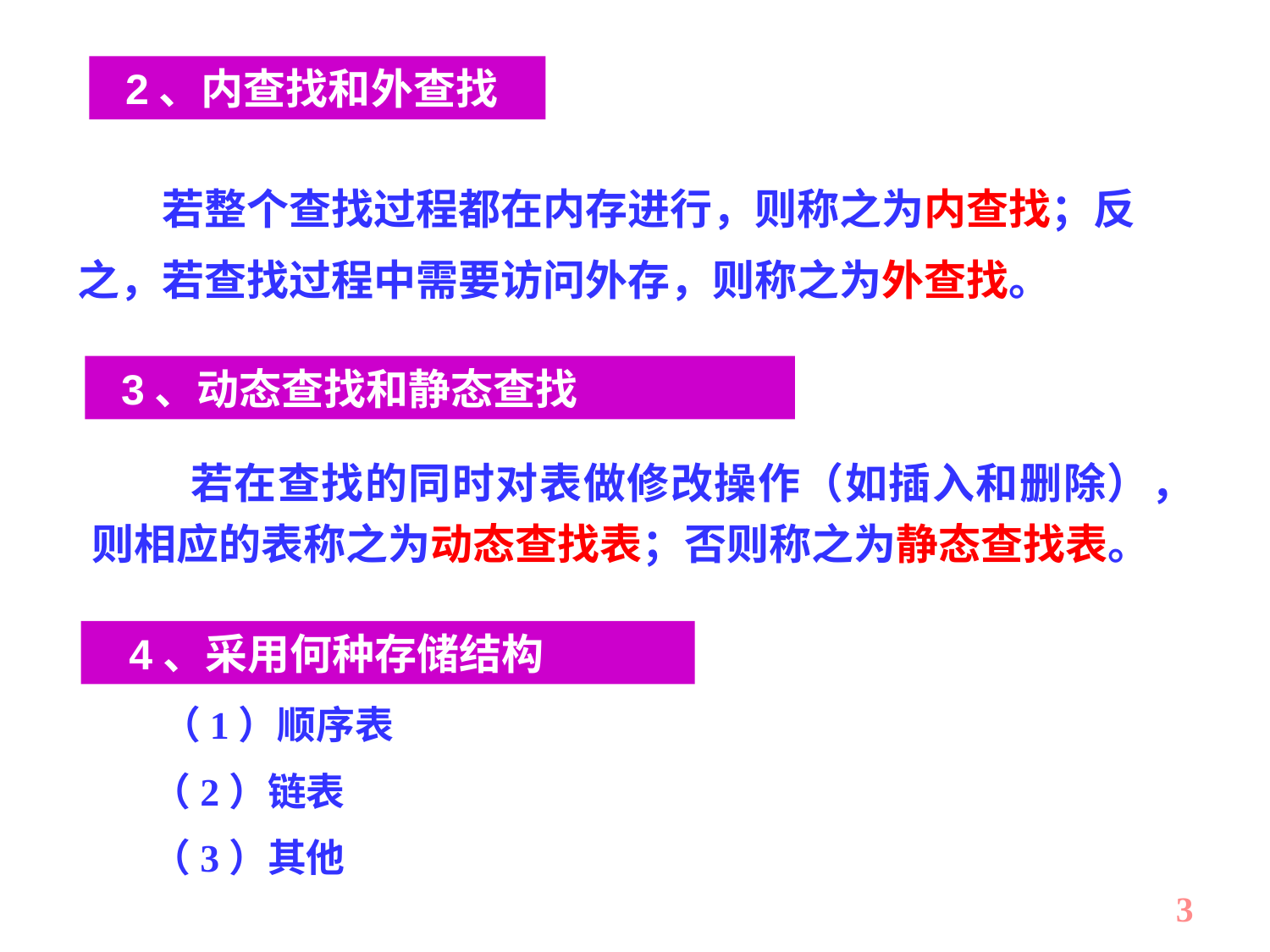

2、内查找和外查找
　　若整个查找过程都在内存进行，则称之为内查找；反之，若查找过程中需要访问外存，则称之为外查找。
  3、动态查找和静态查找
        若在查找的同时对表做修改操作（如插入和删除），则相应的表称之为动态查找表；否则称之为静态查找表。
   4、采用何种存储结构
    （1）顺序表
　（2）链表
　（3）其他
3